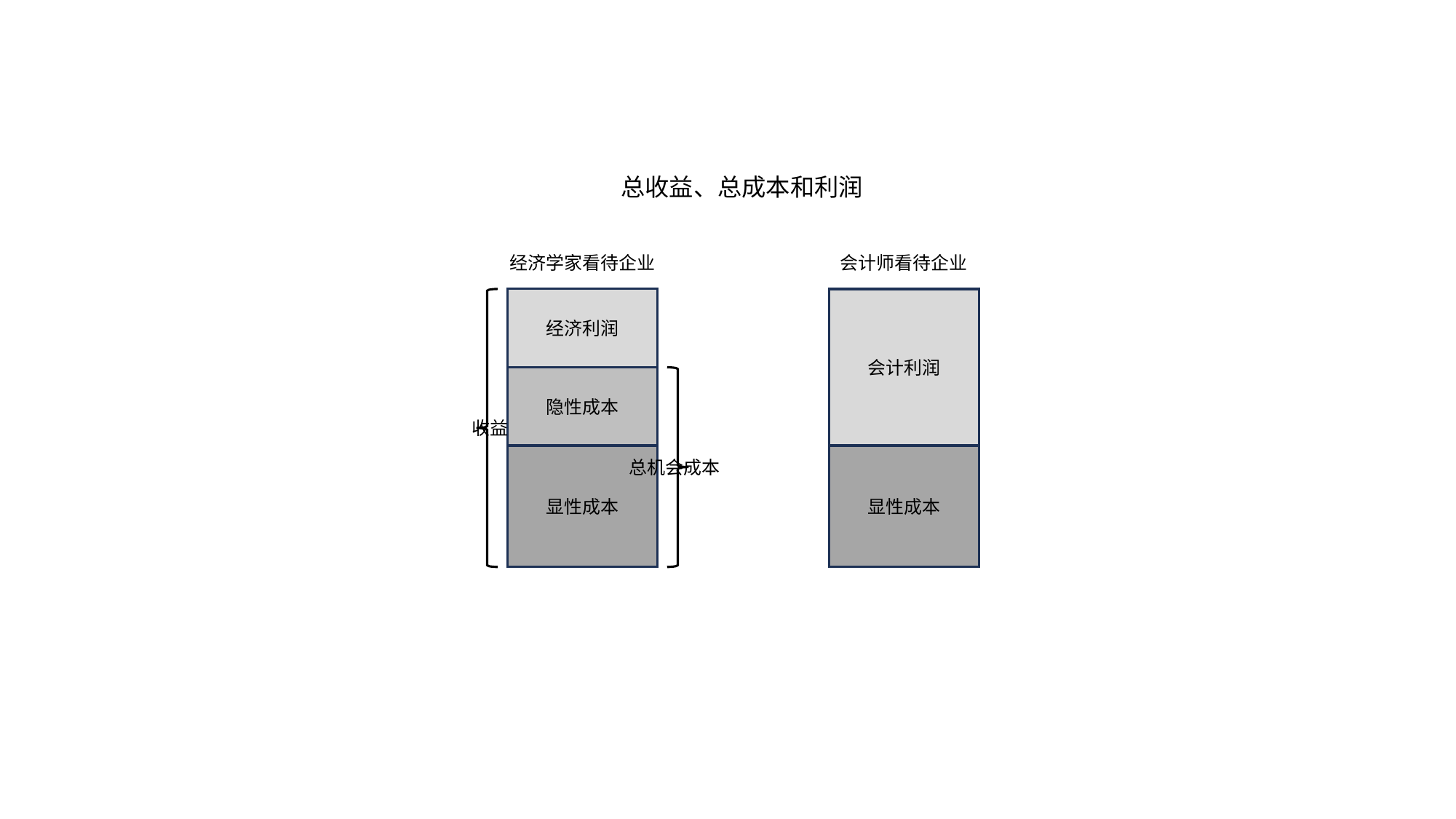

总收益、总成本和利润
经济学家看待企业
会计师看待企业
收益
会计利润
经济利润
总机会成本
隐性成本
显性成本
显性成本